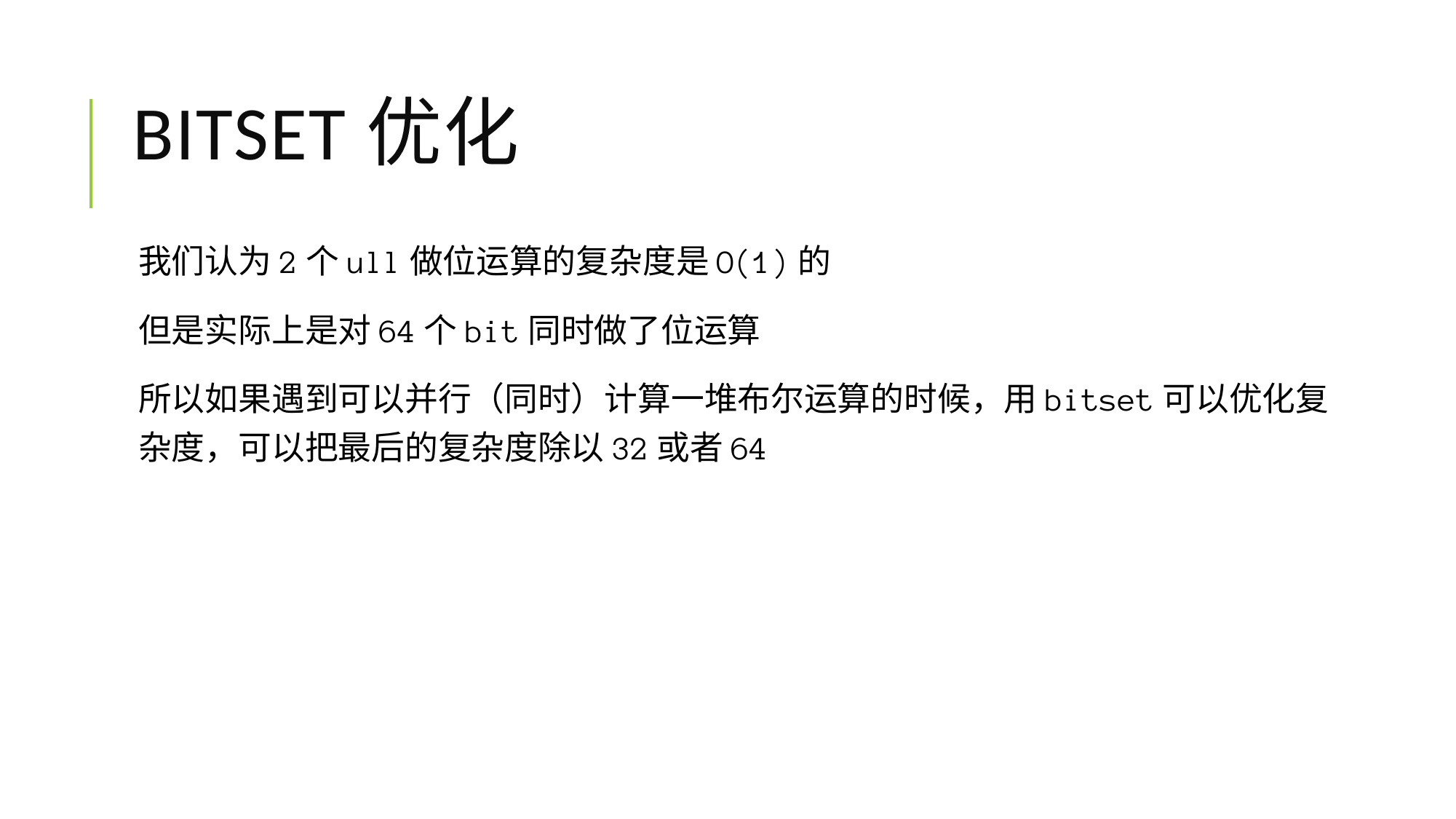

# BITSET优化
我们认为2个ull做位运算的复杂度是O(1)的
但是实际上是对64个bit同时做了位运算
所以如果遇到可以并行（同时）计算一堆布尔运算的时候，用bitset可以优化复杂度，可以把最后的复杂度除以32或者64